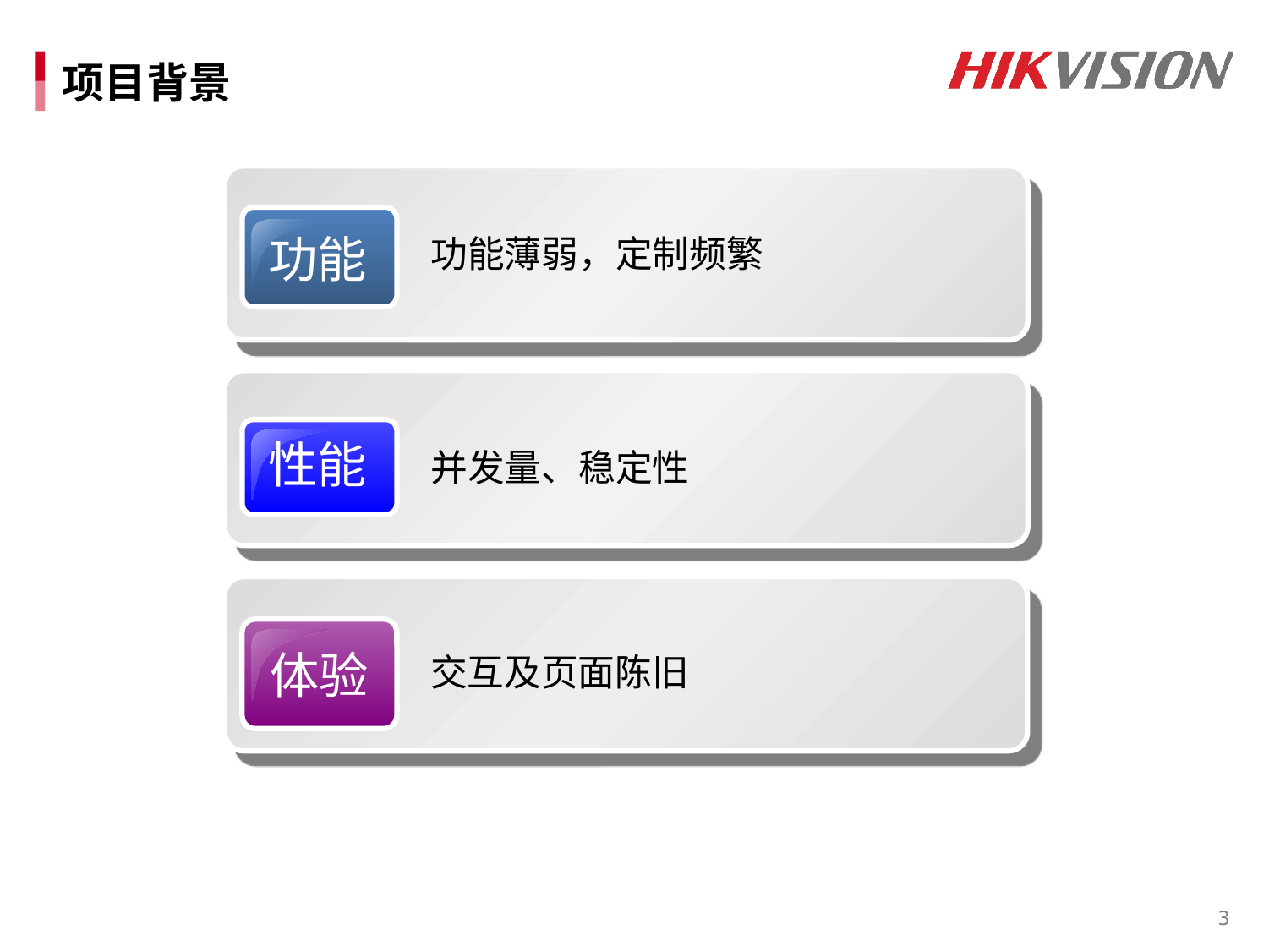

# 项目背景

功能
功能薄弱，定制频繁

性能

并发量、稳定性

体验
交互及页面陈旧